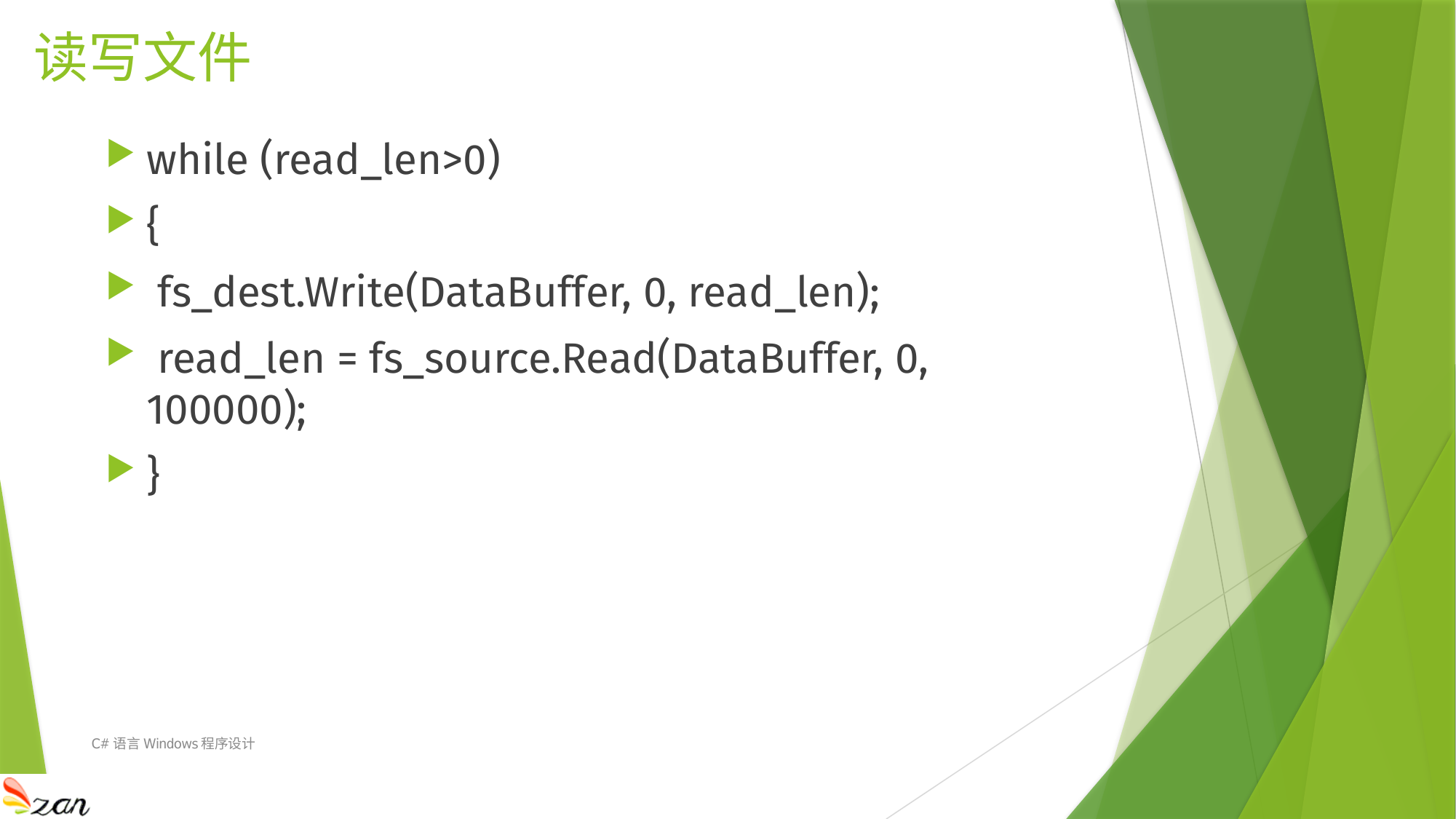

# 读写文件
while (read_len>0)
{
 fs_dest.Write(DataBuffer, 0, read_len);
 read_len = fs_source.Read(DataBuffer, 0, 100000);
}
C#语言Windows程序设计